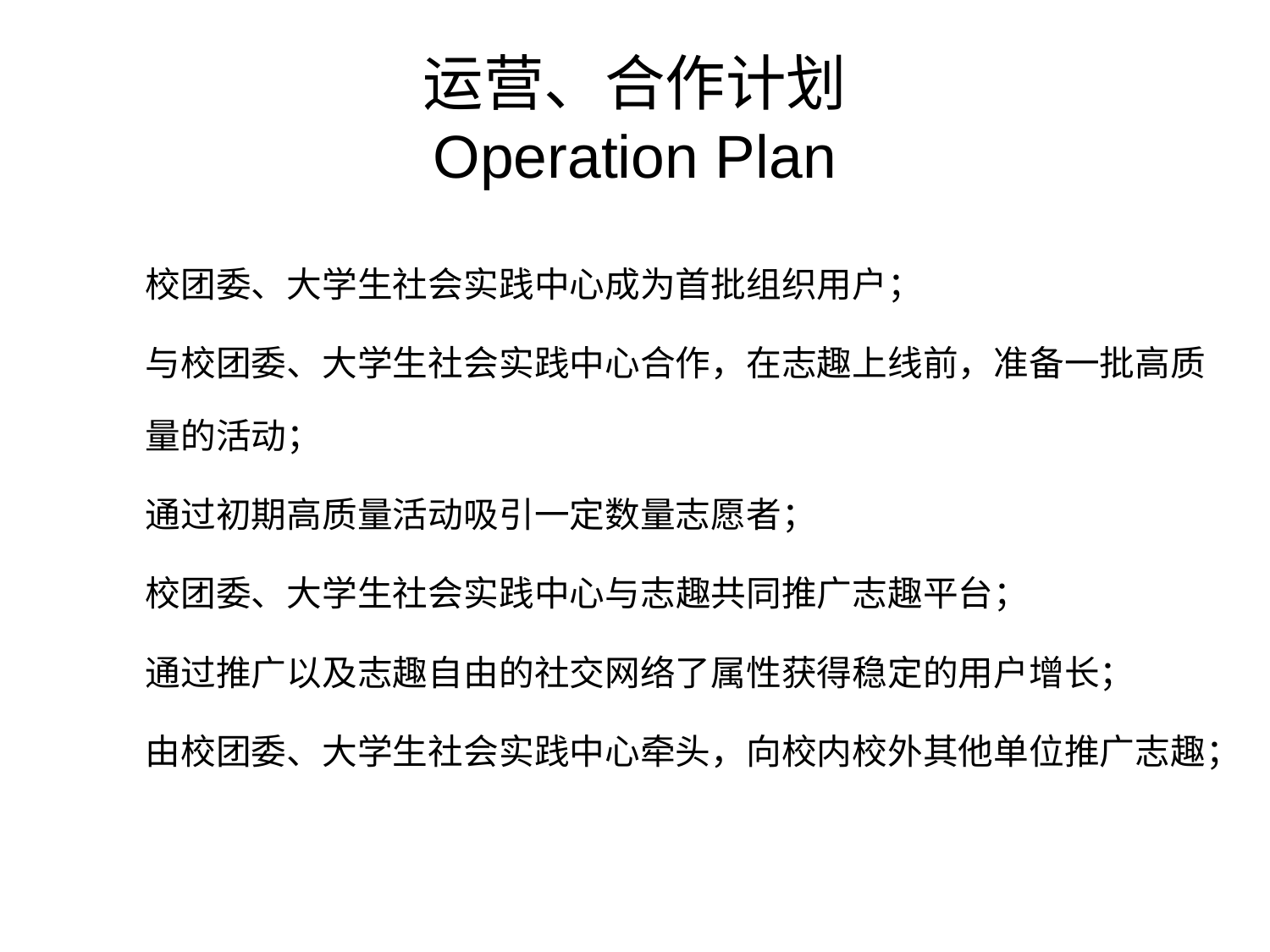

# 运营、合作计划 Operation Plan

校团委、大学生社会实践中心成为首批组织用户；
与校团委、大学生社会实践中心合作，在志趣上线前，准备一批高质量的活动；
通过初期高质量活动吸引一定数量志愿者；
校团委、大学生社会实践中心与志趣共同推广志趣平台；
通过推广以及志趣自由的社交网络了属性获得稳定的用户增长；
由校团委、大学生社会实践中心牵头，向校内校外其他单位推广志趣；